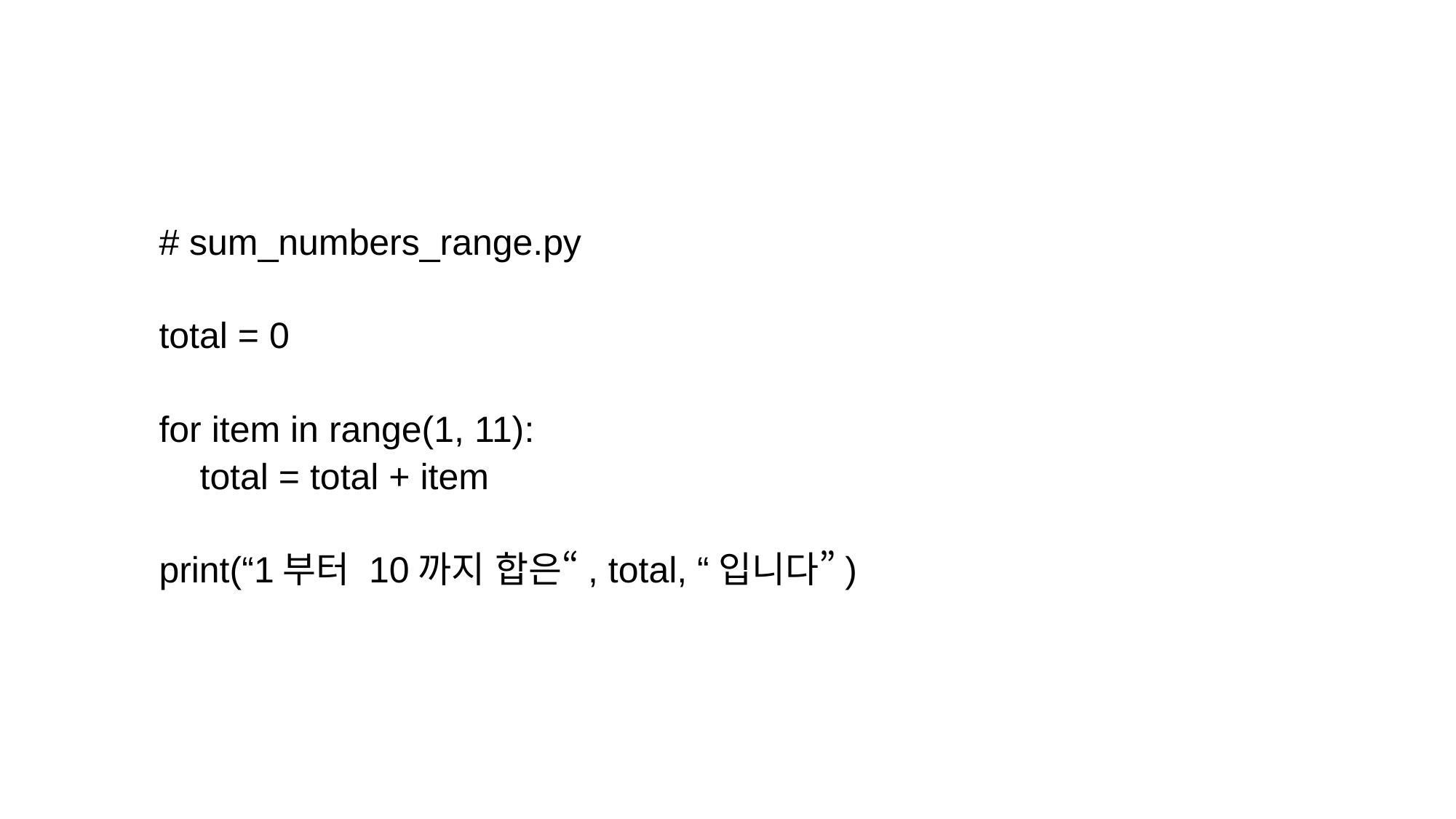

#
# sum_numbers_range.py

total = 0

for item in range(1, 11):
    total = total + item

print(“1부터 10까지 합은“, total, “입니다”)